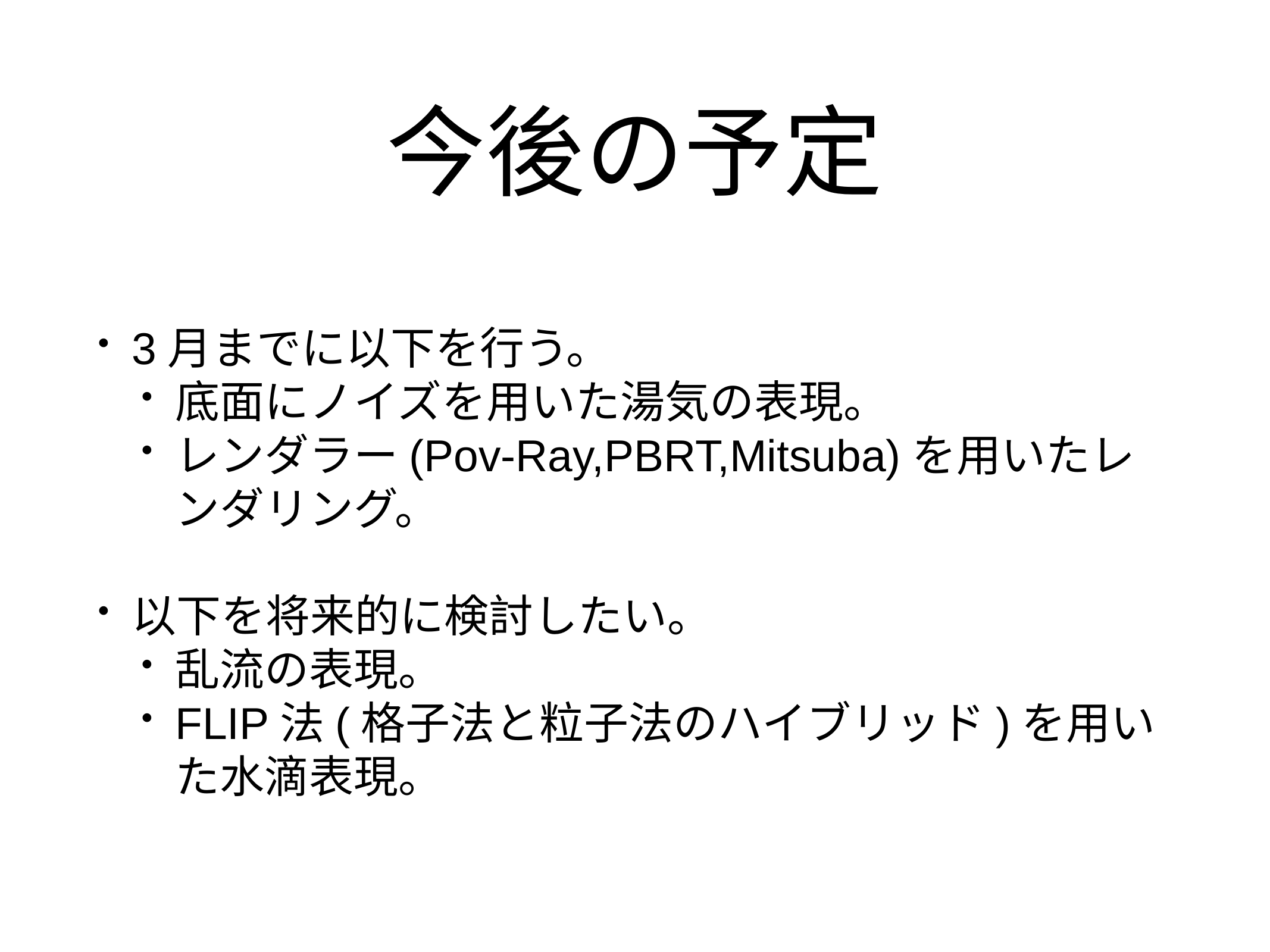

# 今後の予定
3月までに以下を行う。
底面にノイズを用いた湯気の表現。
レンダラー(Pov-Ray,PBRT,Mitsuba)を用いたレンダリング。
以下を将来的に検討したい。
乱流の表現。
FLIP法(格子法と粒子法のハイブリッド)を用いた水滴表現。